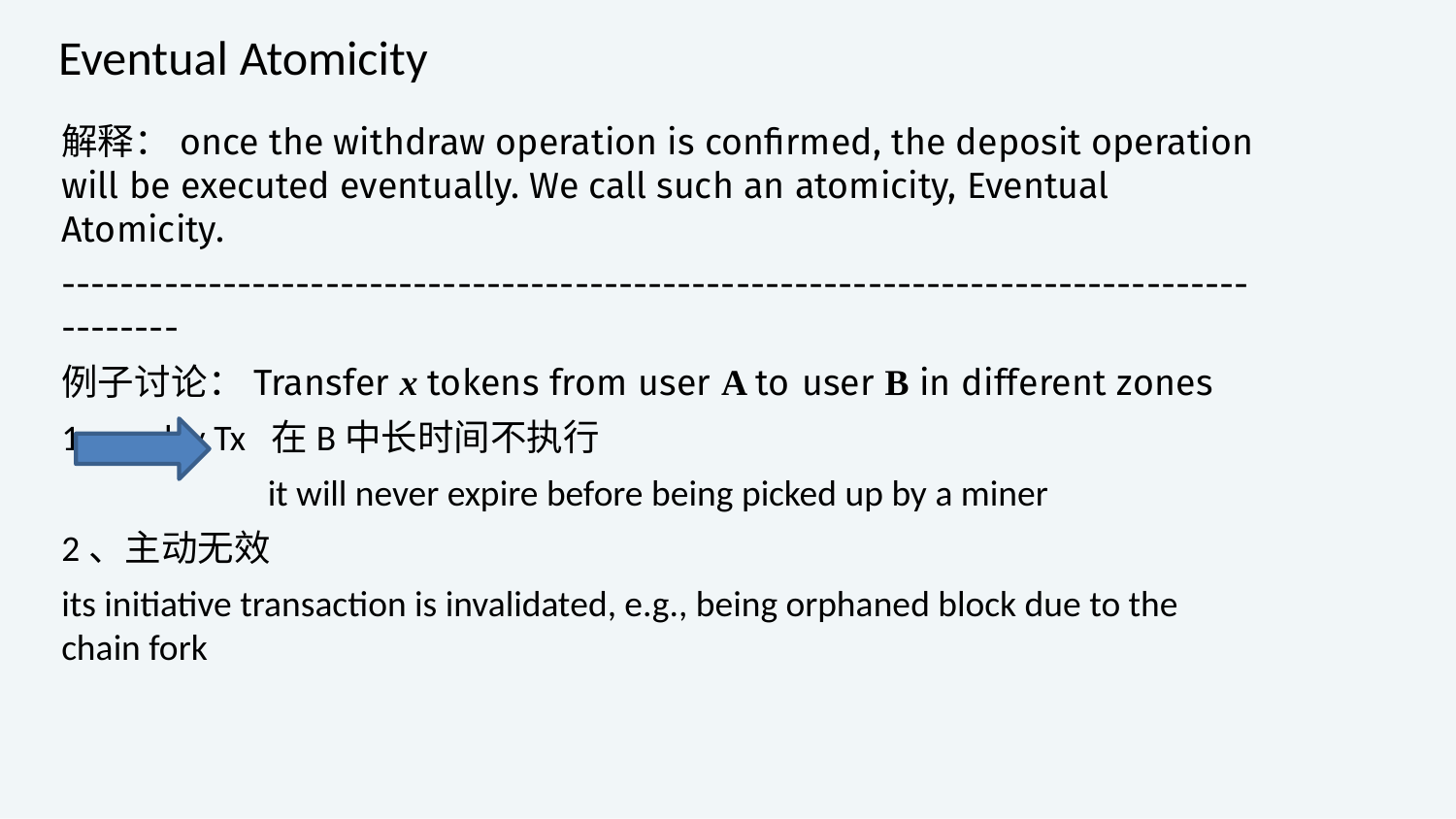

Eventual Atomicity
解释：once the withdraw operation is confirmed, the deposit operation will be executed eventually. We call such an atomicity, Eventual Atomicity.
-----------------------------------------------------------------------------------------
例子讨论：Transfer x tokens from user A to user B in different zones
1、relay Tx  在B中长时间不执行
                         it will never expire before being picked up by a miner
2、主动无效
its initiative transaction is invalidated, e.g., being orphaned block due to the chain fork